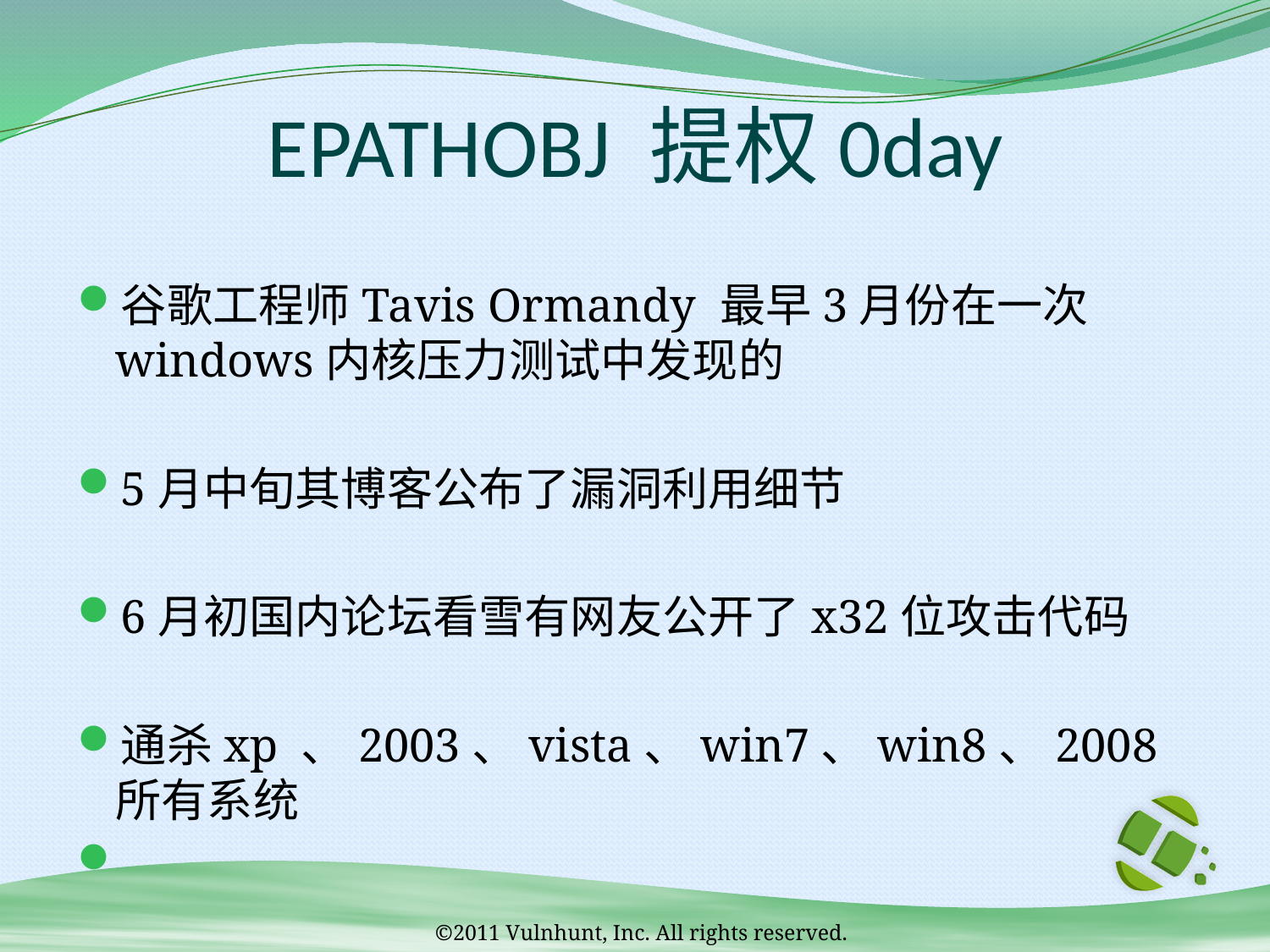

# EPATHOBJ 提权0day

谷歌工程师Tavis Ormandy 最早3月份在一次windows内核压力测试中发现的

5月中旬其博客公布了漏洞利用细节

6月初国内论坛看雪有网友公开了x32位攻击代码

通杀xp 、2003、vista、win7、win8、2008 所有系统